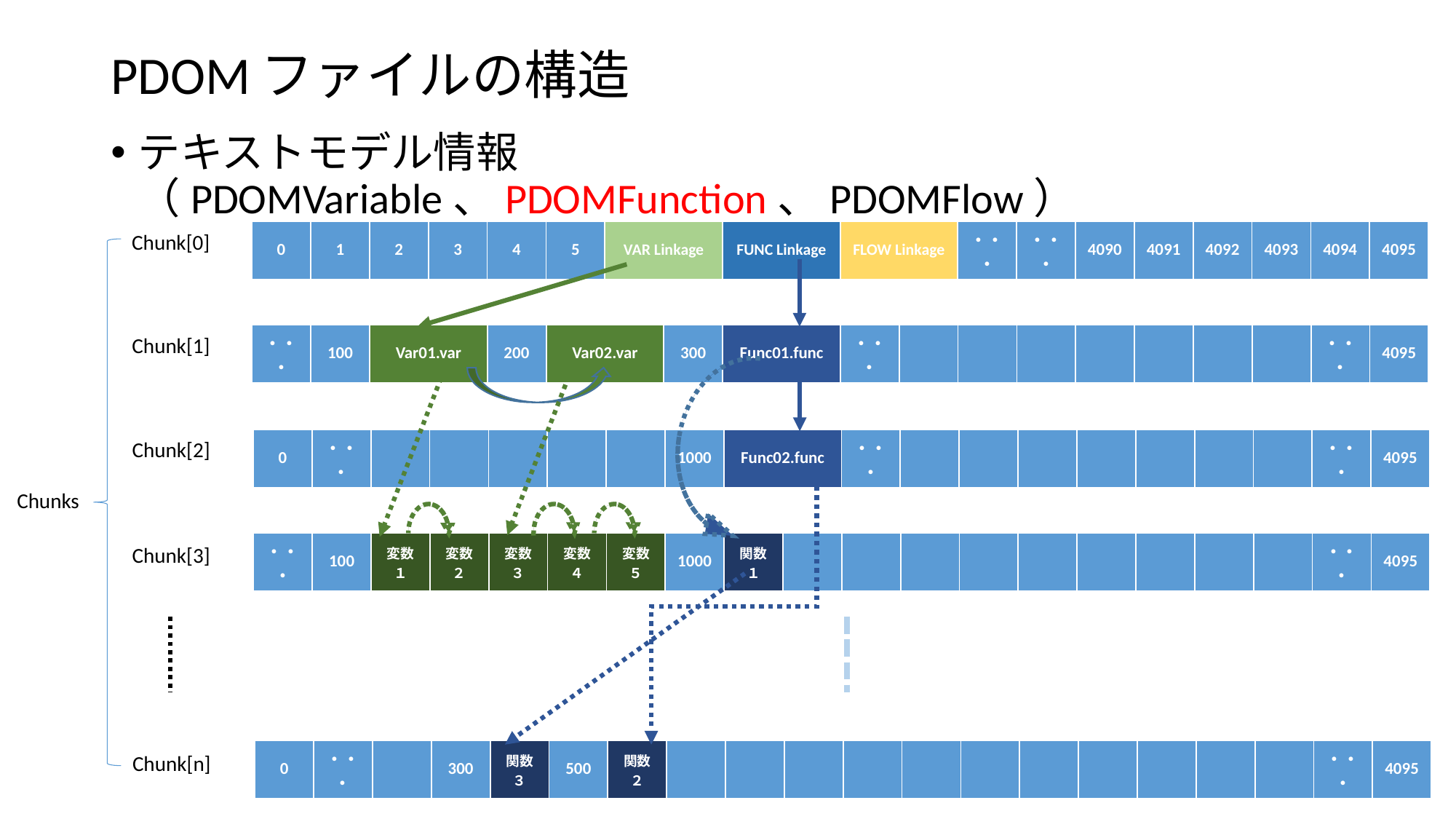

# PDOMファイルの構造
テキストモデル情報（PDOMVariable、PDOMFunction、PDOMFlow）
| 0 | 1 | 2 | 3 | 4 | 5 | VAR Linkage | FUNC Linkage | FLOW Linkage | ・・・ | ・・・ | 4090 | 4091 | 4092 | 4093 | 4094 | 4095 |
| --- | --- | --- | --- | --- | --- | --- | --- | --- | --- | --- | --- | --- | --- | --- | --- | --- |
Chunk[0]

| ・・・ | 100 | Var01.var | 200 | Var02.var | 300 | Func01.func | ・・・ |  |  |  |  |  |  |  | ・・・ | 4095 |
| --- | --- | --- | --- | --- | --- | --- | --- | --- | --- | --- | --- | --- | --- | --- | --- | --- |
Chunk[1]

| 0 | ・・・ |  |  |  |  |  | 1000 | Func02.func | ・・・ |  |  |  |  |  |  |  | ・・・ | 4095 |
| --- | --- | --- | --- | --- | --- | --- | --- | --- | --- | --- | --- | --- | --- | --- | --- | --- | --- | --- |
Chunk[2]
Chunks

| ・・・ | 100 | 変数１ | 変数２ | 変数３ | 変数４ | 変数５ | 1000 | 関数１ |  |  |  |  |  |  |  |  |  | ・・・ | 4095 |
| --- | --- | --- | --- | --- | --- | --- | --- | --- | --- | --- | --- | --- | --- | --- | --- | --- | --- | --- | --- |
Chunk[3]
| 0 | ・・・ |  | 300 | 関数３ | 500 | 関数２ |  |  |  |  |  |  |  |  |  |  |  | ・・・ | 4095 |
| --- | --- | --- | --- | --- | --- | --- | --- | --- | --- | --- | --- | --- | --- | --- | --- | --- | --- | --- | --- |
Chunk[n]